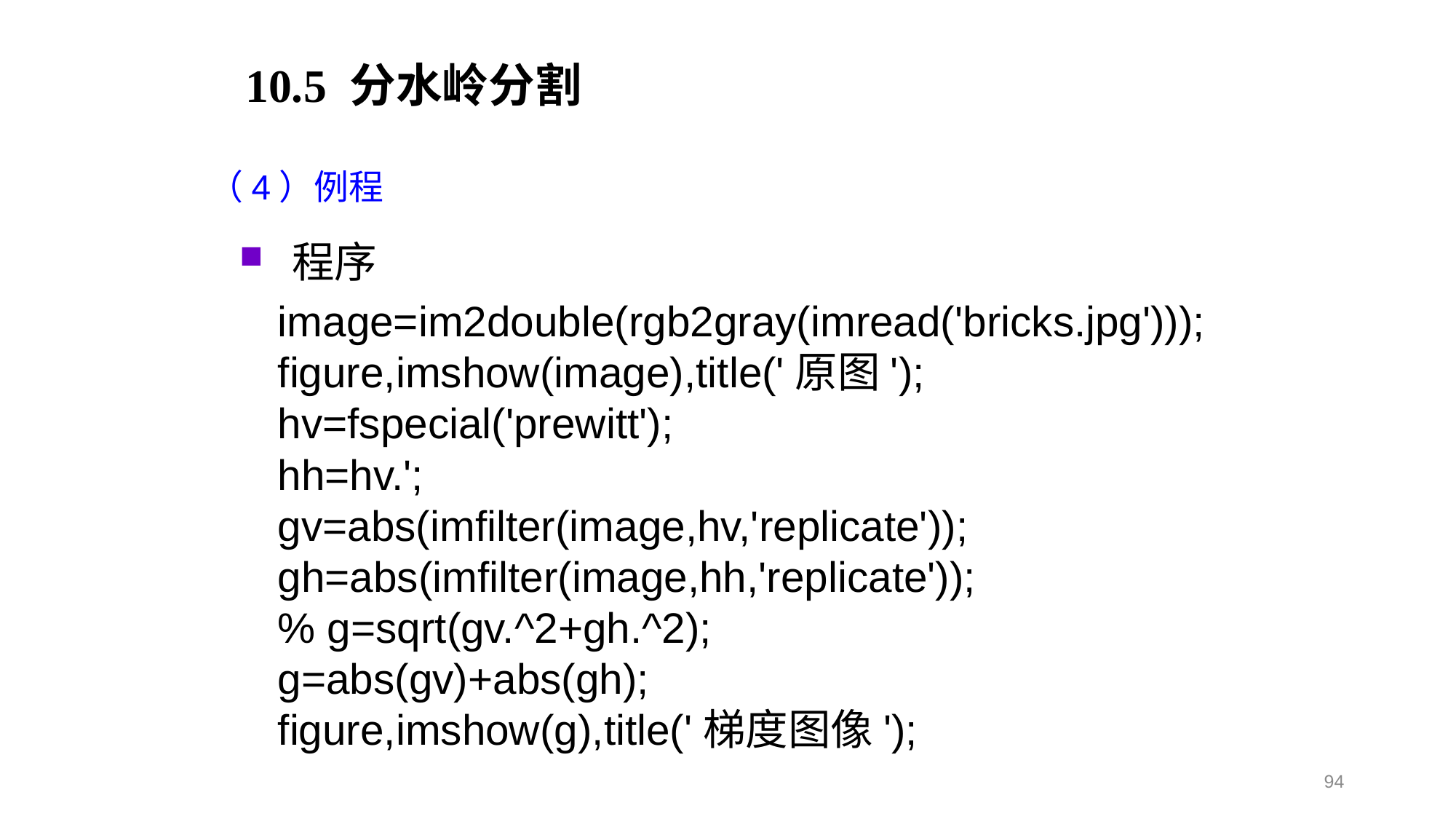

10.5 分水岭分割
（4）例程
程序
image=im2double(rgb2gray(imread('bricks.jpg')));
figure,imshow(image),title('原图');
hv=fspecial('prewitt');
hh=hv.';
gv=abs(imfilter(image,hv,'replicate'));
gh=abs(imfilter(image,hh,'replicate'));
% g=sqrt(gv.^2+gh.^2);
g=abs(gv)+abs(gh);
figure,imshow(g),title('梯度图像');
94